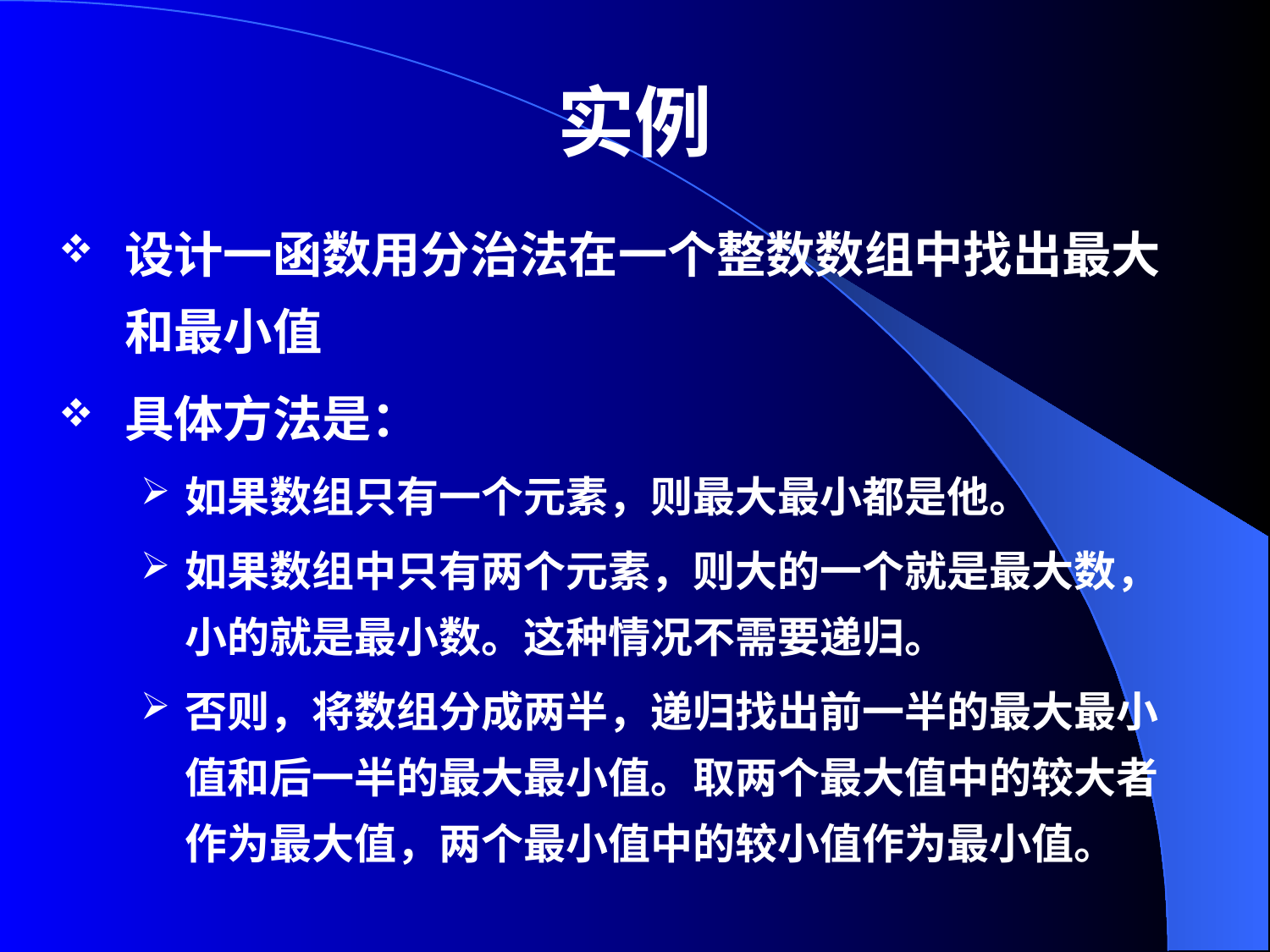

# 实例
设计一函数用分治法在一个整数数组中找出最大和最小值
具体方法是：
如果数组只有一个元素，则最大最小都是他。
如果数组中只有两个元素，则大的一个就是最大数，小的就是最小数。这种情况不需要递归。
否则，将数组分成两半，递归找出前一半的最大最小值和后一半的最大最小值。取两个最大值中的较大者作为最大值，两个最小值中的较小值作为最小值。